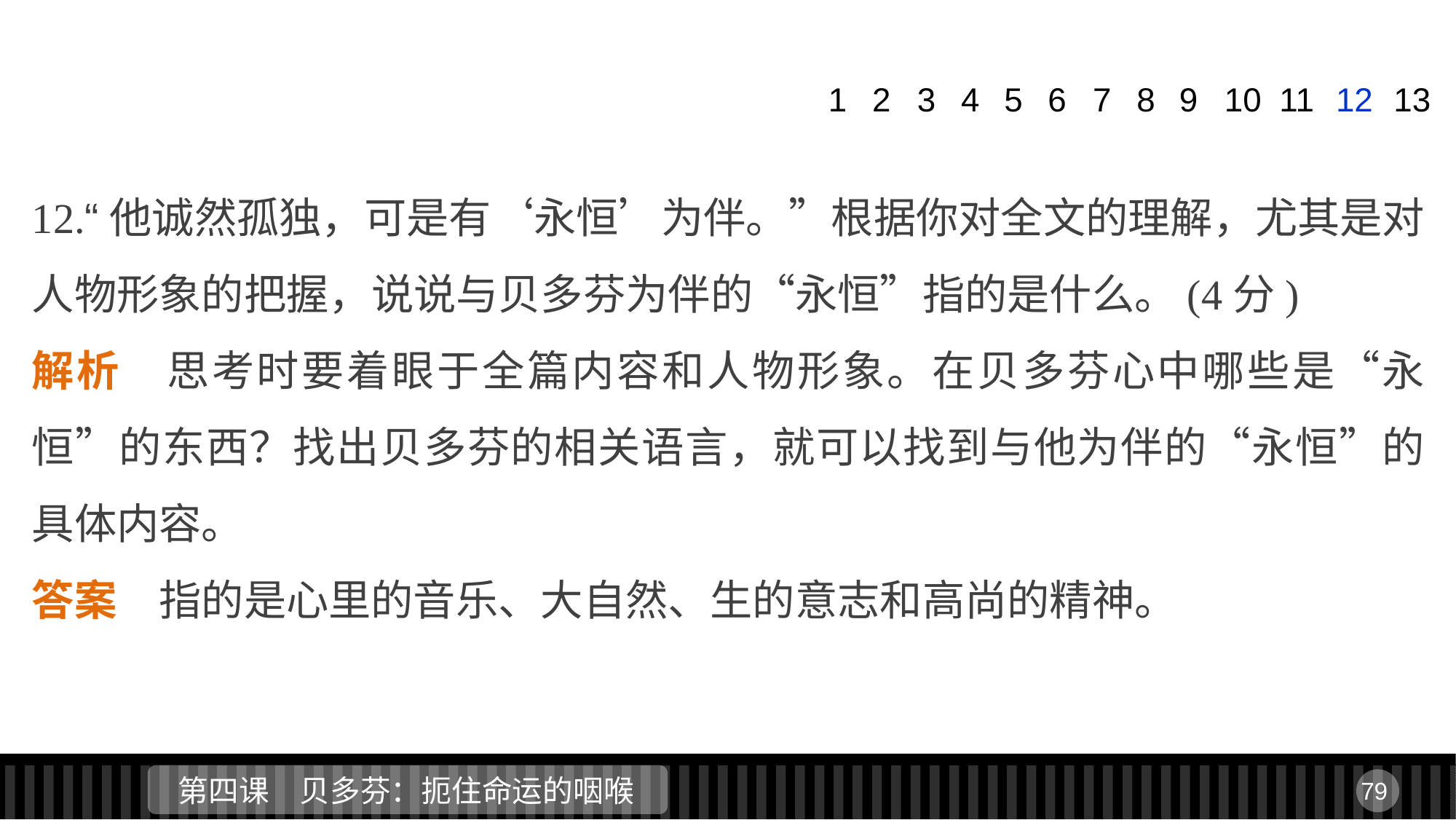

1
2
3
4
5
6
7
8
9
11
12
13
10
12.“他诚然孤独，可是有‘永恒’为伴。”根据你对全文的理解，尤其是对人物形象的把握，说说与贝多芬为伴的“永恒”指的是什么。(4分)
解析　思考时要着眼于全篇内容和人物形象。在贝多芬心中哪些是“永恒”的东西？找出贝多芬的相关语言，就可以找到与他为伴的“永恒”的具体内容。
答案　指的是心里的音乐、大自然、生的意志和高尚的精神。